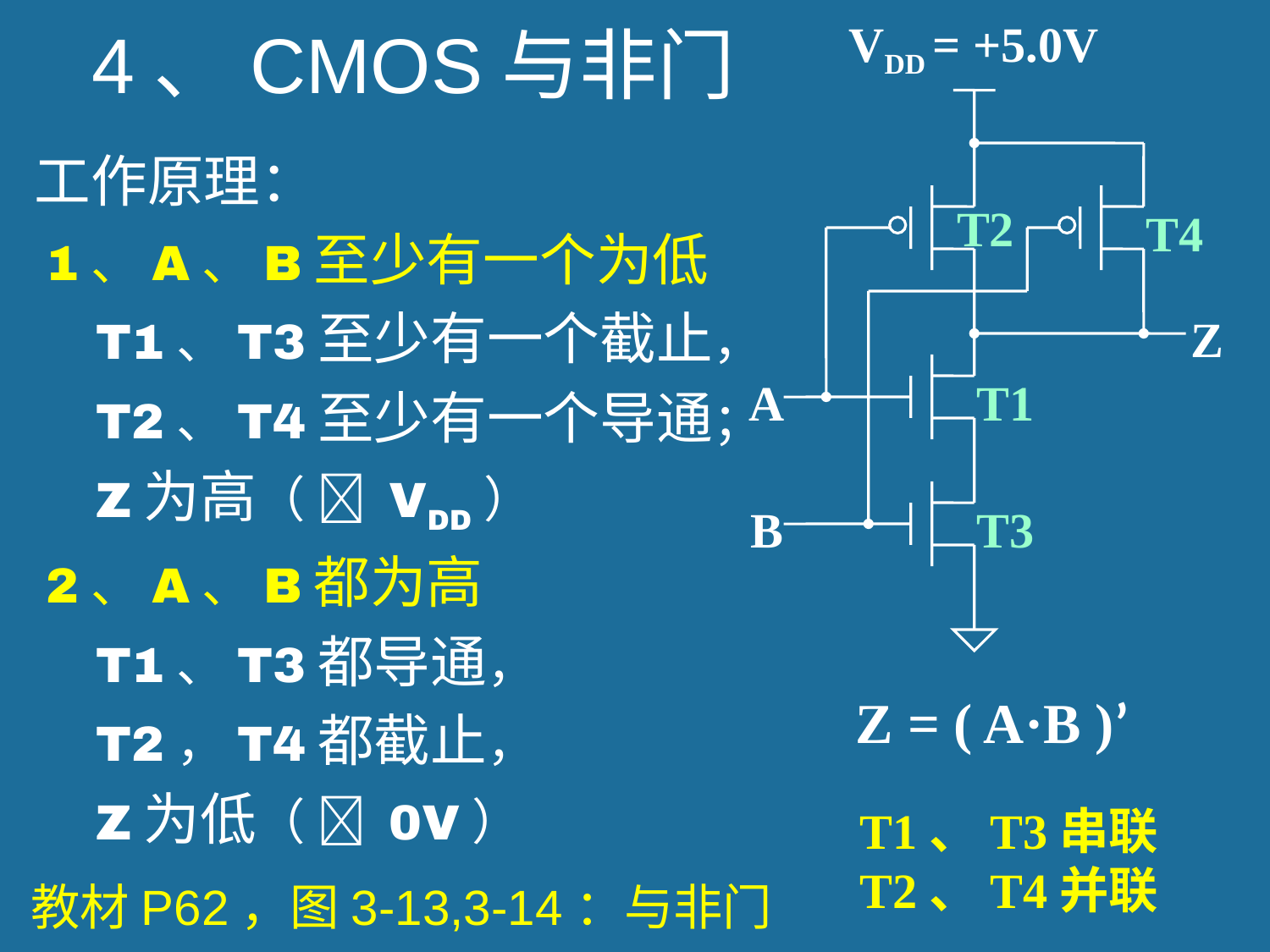

VDD = +5.0V

Z

A

B

# 4、CMOS与非门
   工作原理：
1、A、B至少有一个为低
   T1、T3至少有一个截止，
   T2、T4至少有一个导通；
   Z为高（ ≈ VDD）
2、A、B都为高
   T1、T3都导通，
   T2，T4都截止，
   Z为低（ ≈ 0V）
T2
T4
T1
T3
Z = ( A·B )’
T1、T3串联
T2、T4并联
13
教材P62，图3-13,3-14：与非门